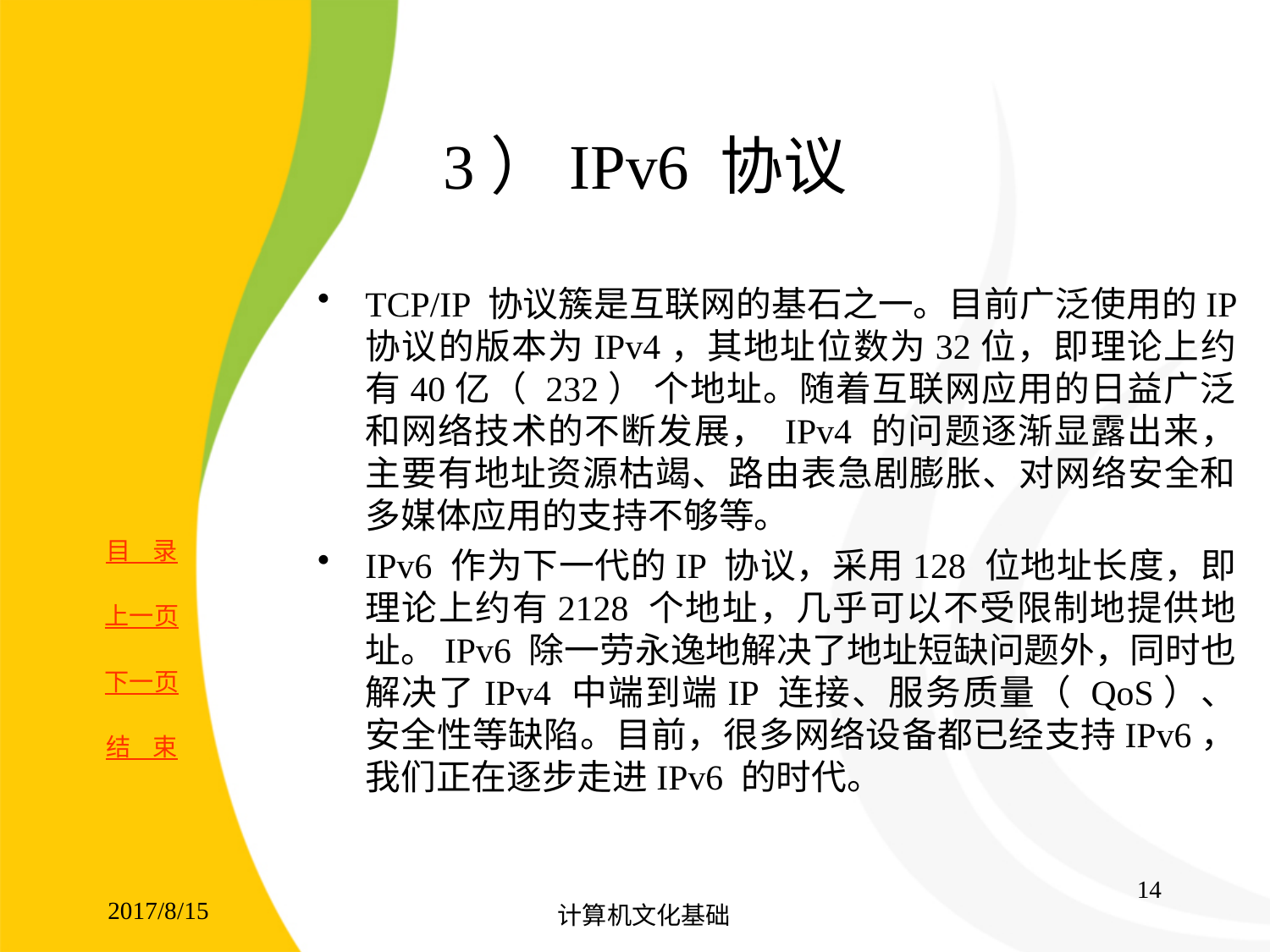

# 3）IPv6 协议

TCP/IP 协议簇是互联网的基石之一。目前广泛使用的IP 协议的版本为IPv4，其地址位数为32位，即理论上约有40亿（ 232） 个地址。随着互联网应用的日益广泛和网络技术的不断发展， IPv4 的问题逐渐显露出来，主要有地址资源枯竭、路由表急剧膨胀、对网络安全和多媒体应用的支持不够等。
IPv6 作为下一代的IP 协议，采用128 位地址长度，即理论上约有2128 个地址，几乎可以不受限制地提供地址。IPv6 除一劳永逸地解决了地址短缺问题外，同时也解决了IPv4 中端到端IP 连接、服务质量（ QoS）、安全性等缺陷。目前，很多网络设备都已经支持IPv6，我们正在逐步走进IPv6 的时代。
14
2017/8/15